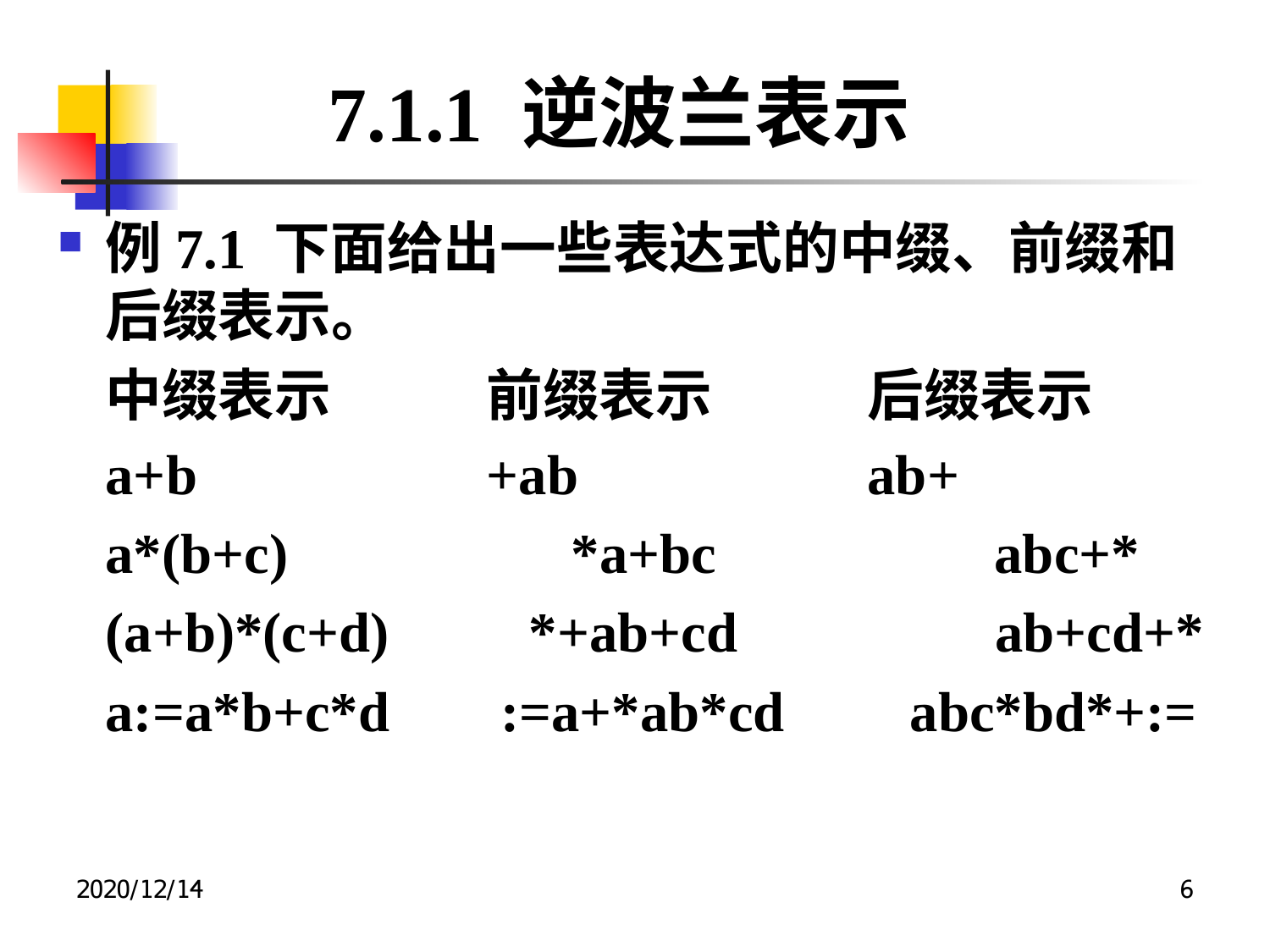

7.1.1 逆波兰表示
例7.1 下面给出一些表达式的中缀、前缀和后缀表示。
	中缀表示		前缀表示		后缀表示
	a+b			+ab			ab+
	a*(b+c)		      *a+bc			abc+*
	(a+b)*(c+d)	   *+ab+cd		         ab+cd+*
	a:=a*b+c*d	 :=a+*ab*cd	   abc*bd*+:=
2020/12/14
6